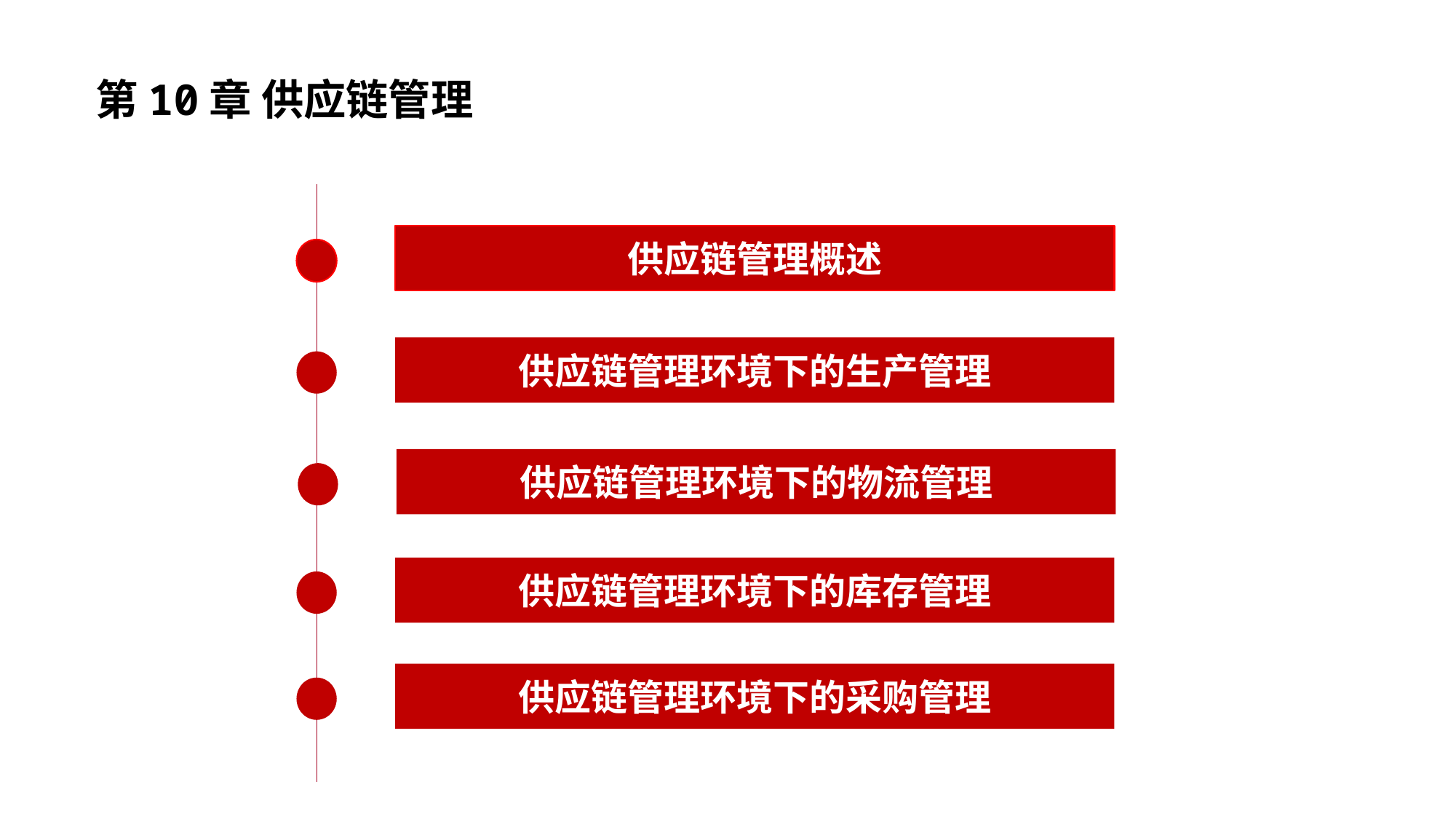

第10章 供应链管理

供应链管理概述

供应链管理环境下的生产管理

供应链管理环境下的物流管理

供应链管理环境下的库存管理

供应链管理环境下的采购管理